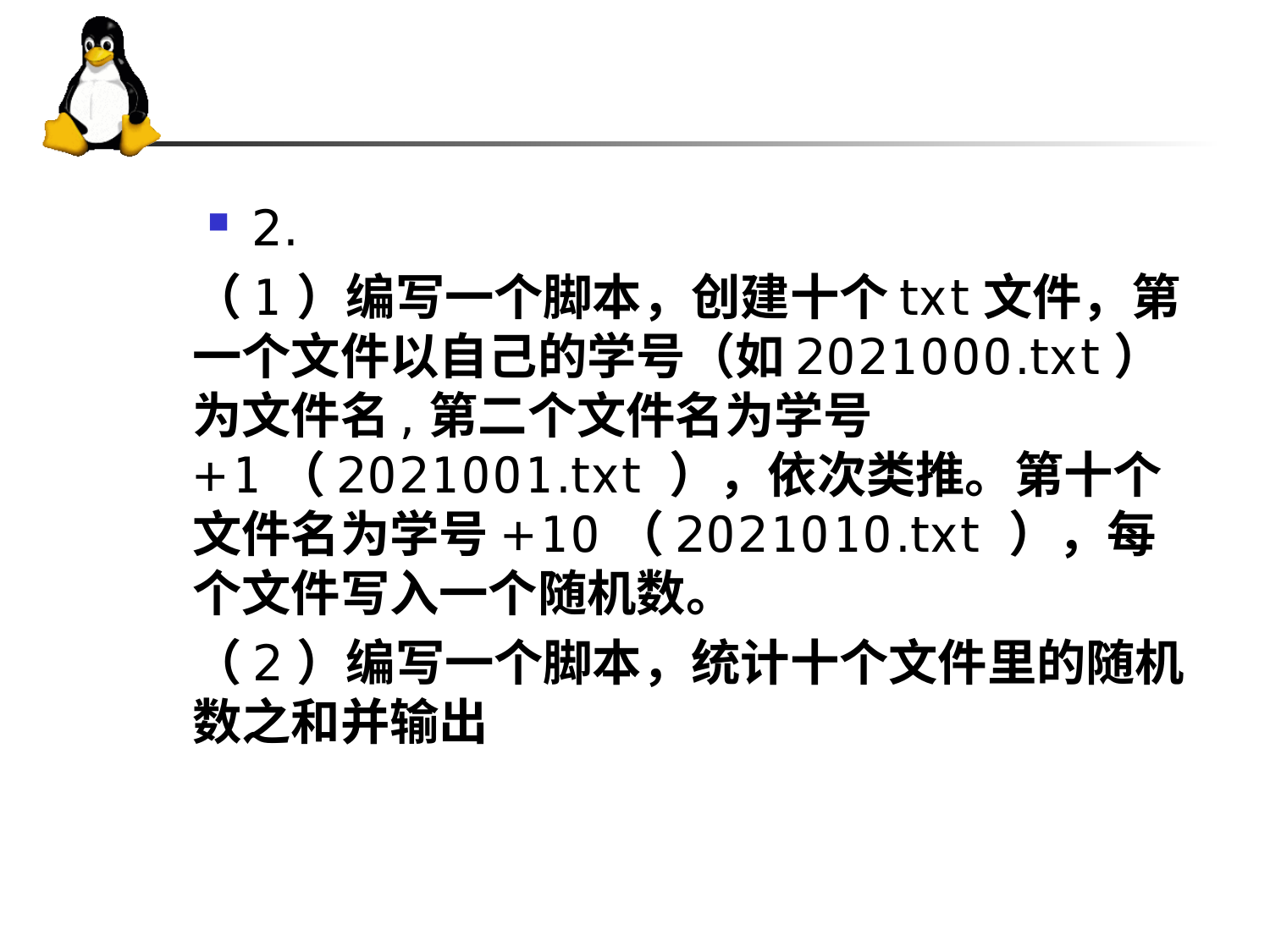

#
2.
（1）编写一个脚本，创建十个txt文件，第一个文件以自己的学号（如2021000.txt）为文件名,第二个文件名为学号+1（2021001.txt ），依次类推。第十个文件名为学号+10（2021010.txt ），每个文件写入一个随机数。
（2）编写一个脚本，统计十个文件里的随机数之和并输出